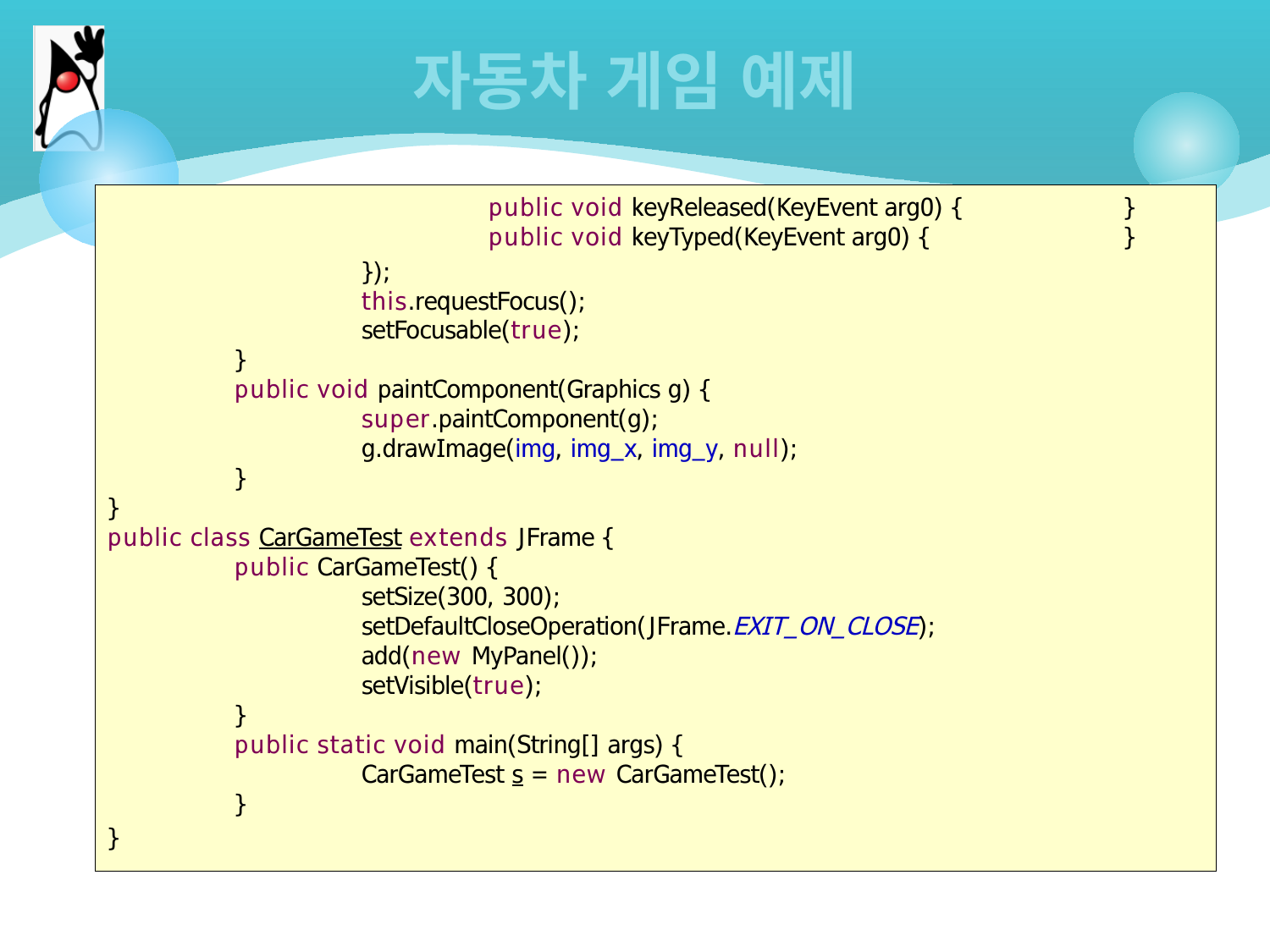

# 자동차 게임 예제
			public void keyReleased(KeyEvent arg0) {		}
			public void keyTyped(KeyEvent arg0) {		}
		});
		this.requestFocus();
		setFocusable(true);
	}
	public void paintComponent(Graphics g) {
		super.paintComponent(g);
		g.drawImage(img, img_x, img_y, null);
	}
}
public class CarGameTest extends JFrame {
	public CarGameTest() {
		setSize(300, 300);
		setDefaultCloseOperation(JFrame.EXIT_ON_CLOSE);
		add(new MyPanel());
		setVisible(true);
	}
	public static void main(String[] args) {
		CarGameTest s = new CarGameTest();
	}
}